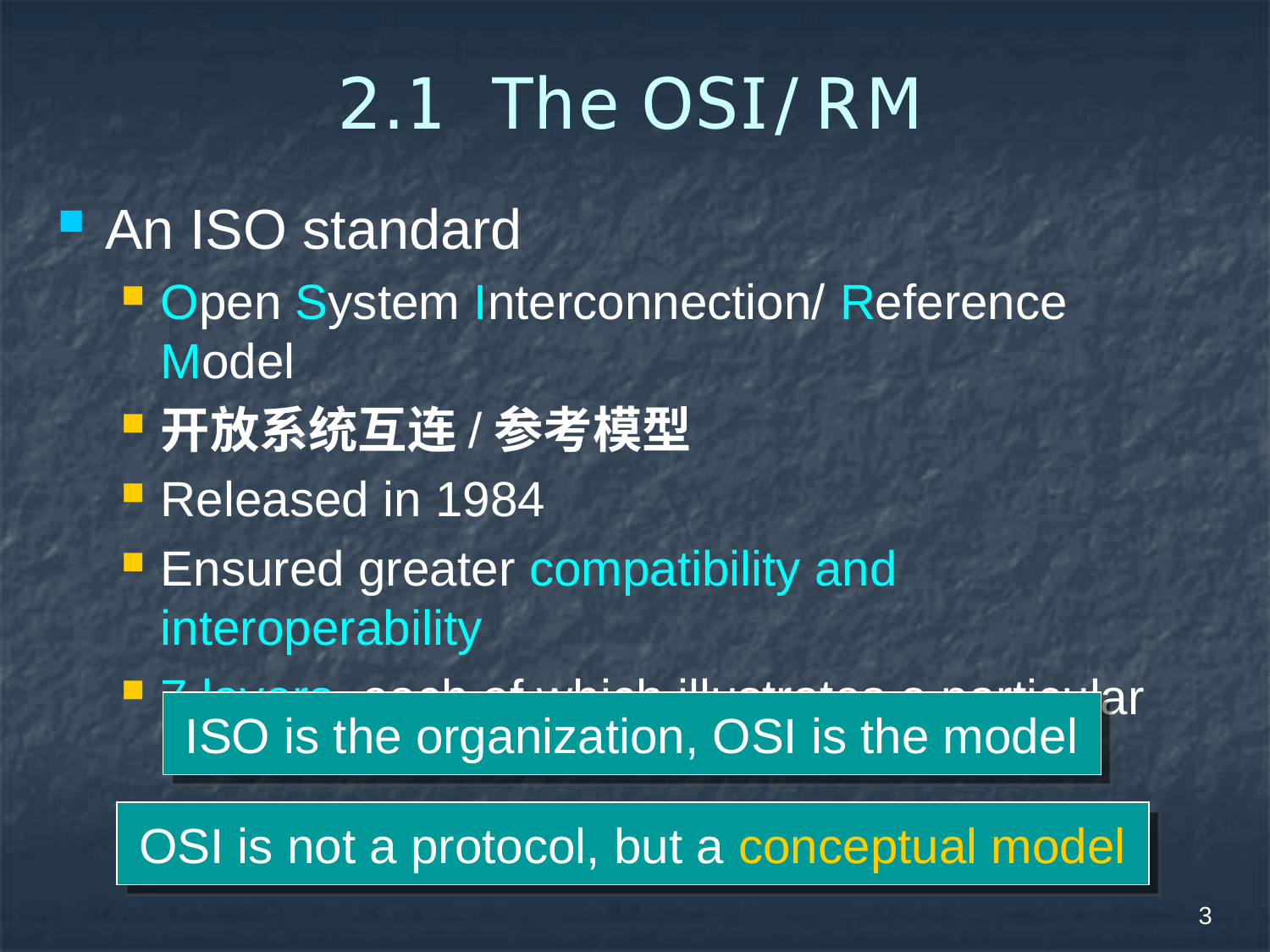

# 2.1  The OSI/RM
An ISO standard
Open System Interconnection/ Reference Model
开放系统互连/参考模型
Released in 1984
Ensured greater compatibility and interoperability
7 layers, each of which illustrates a particular network function
ISO is the organization, OSI is the model
OSI is not a protocol, but a conceptual model
3